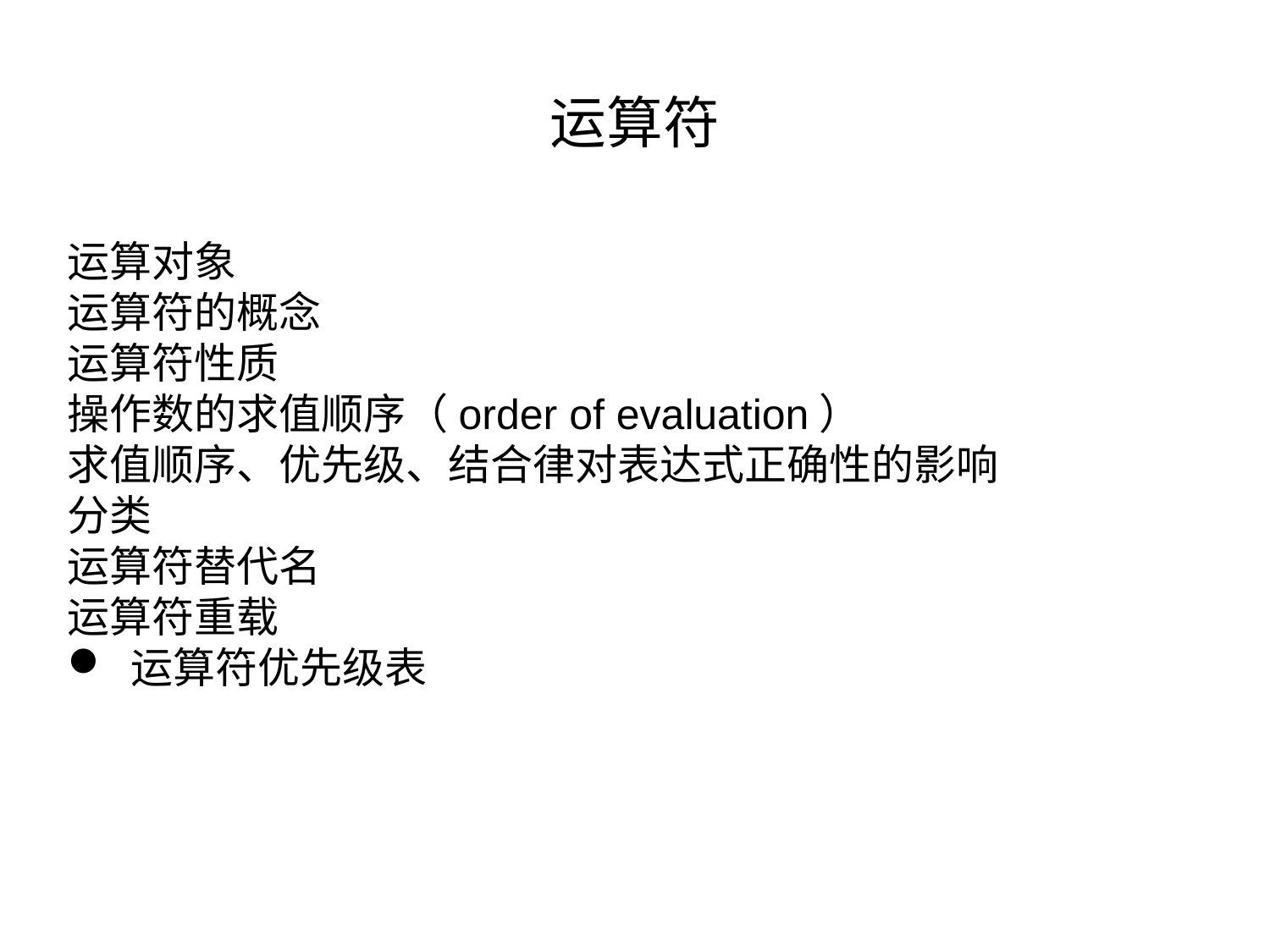

运算符
运算对象
运算符的概念
运算符性质
操作数的求值顺序（order of evaluation）
求值顺序、优先级、结合律对表达式正确性的影响
分类
运算符替代名
运算符重载
运算符优先级表